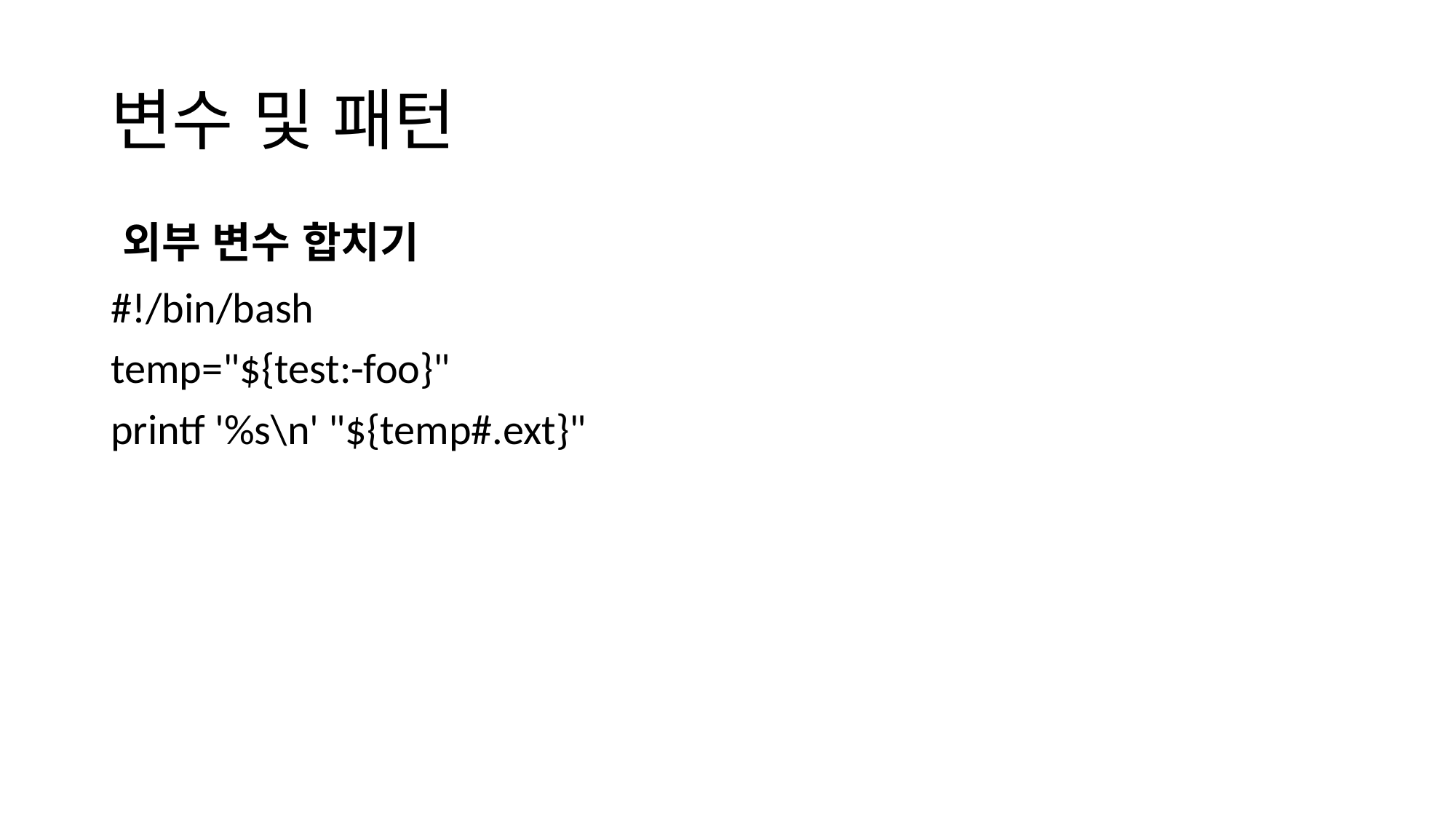

# 변수 및 패턴
외부 변수 합치기
#!/bin/bash
temp="${test:-foo}"
printf '%s\n' "${temp#.ext}"